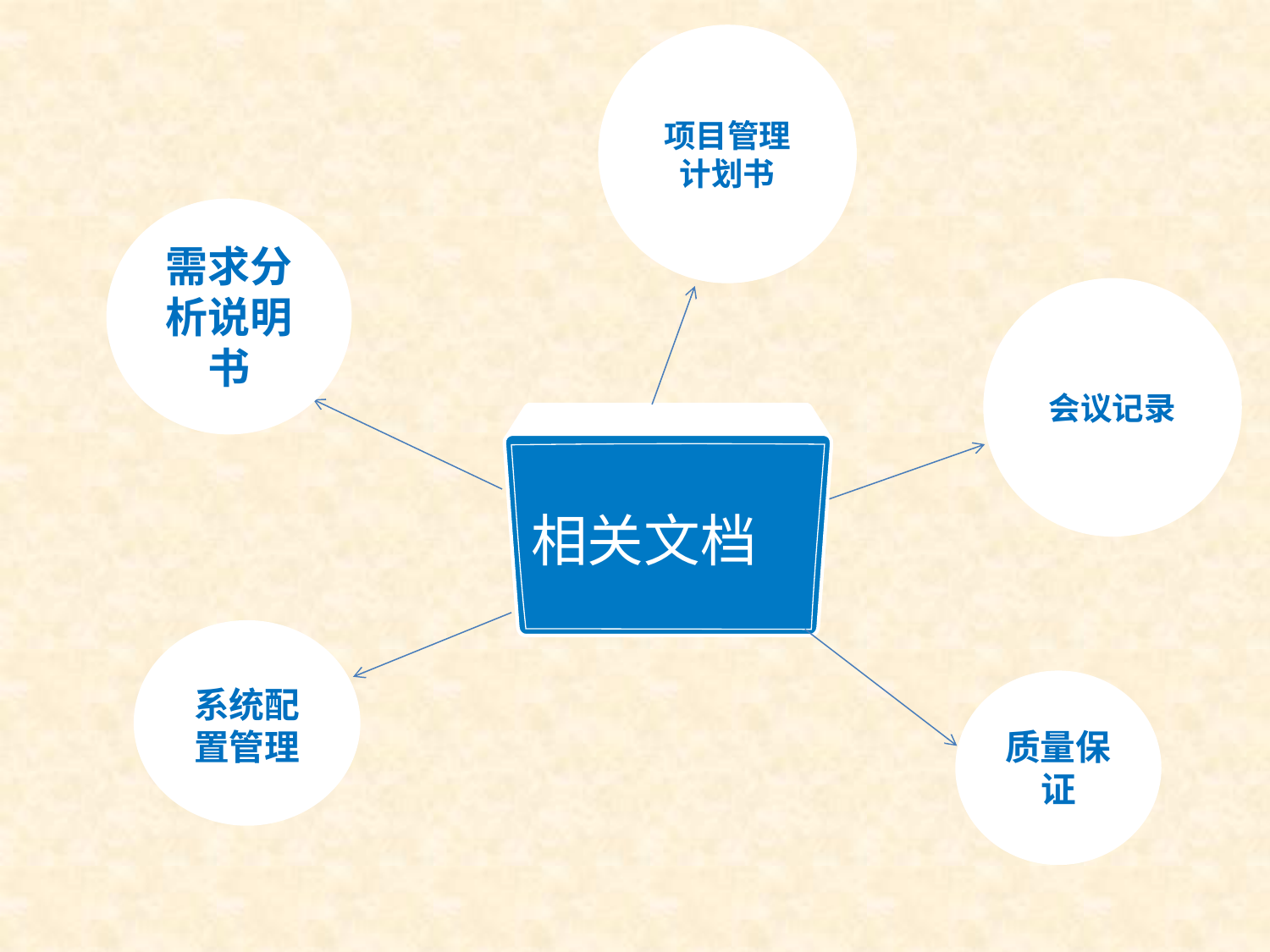

项目管理计划书
需求分析说明书
会议记录

相关文档

系统配置管理

质量保证